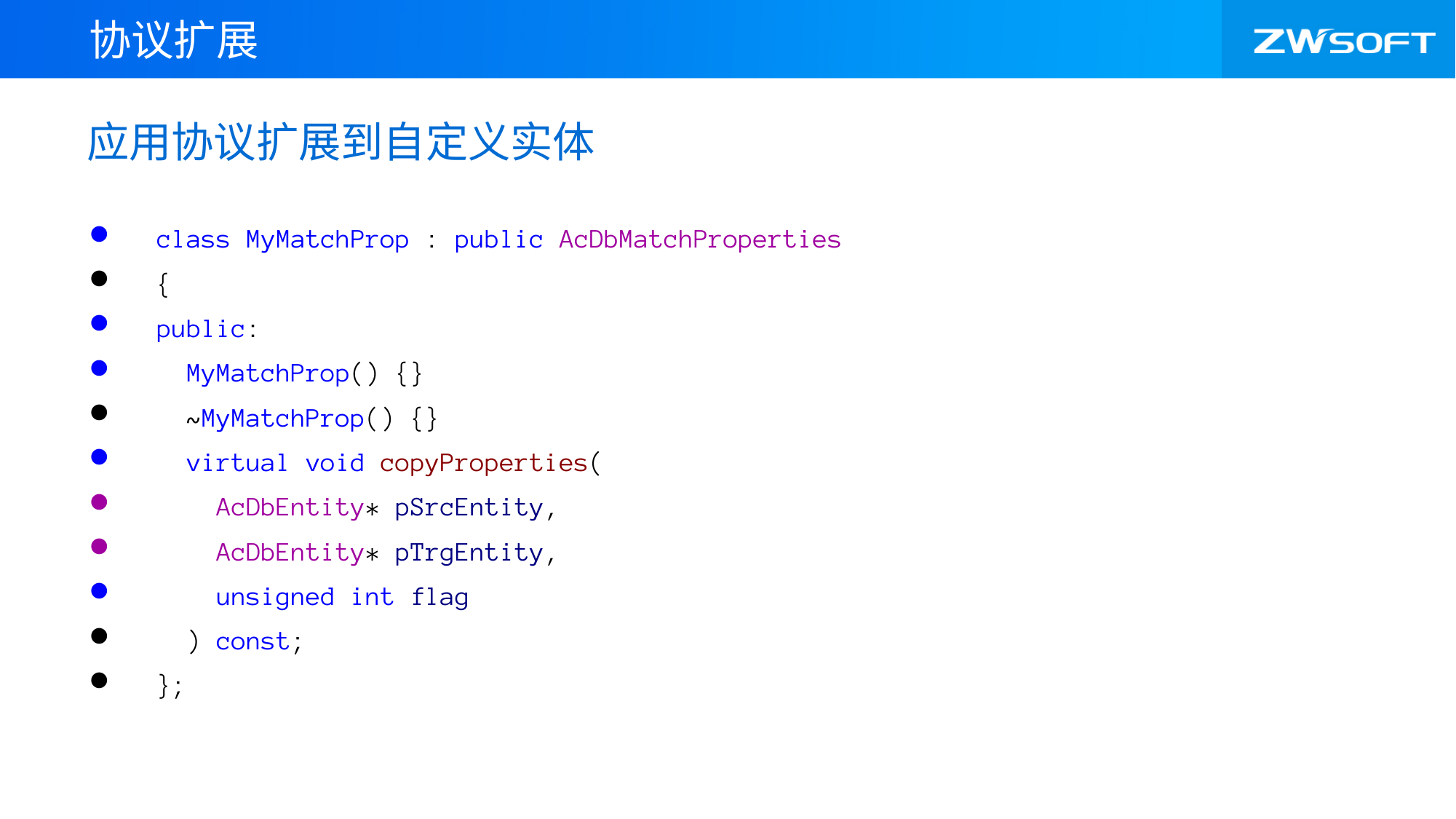

协议扩展
# 应用协议扩展到自定义实体
class MyMatchProp : public AcDbMatchProperties
{
public:
  MyMatchProp() {}
  ~MyMatchProp() {}
  virtual void copyProperties(
    AcDbEntity* pSrcEntity,
    AcDbEntity* pTrgEntity,
    unsigned int flag
  ) const;
};